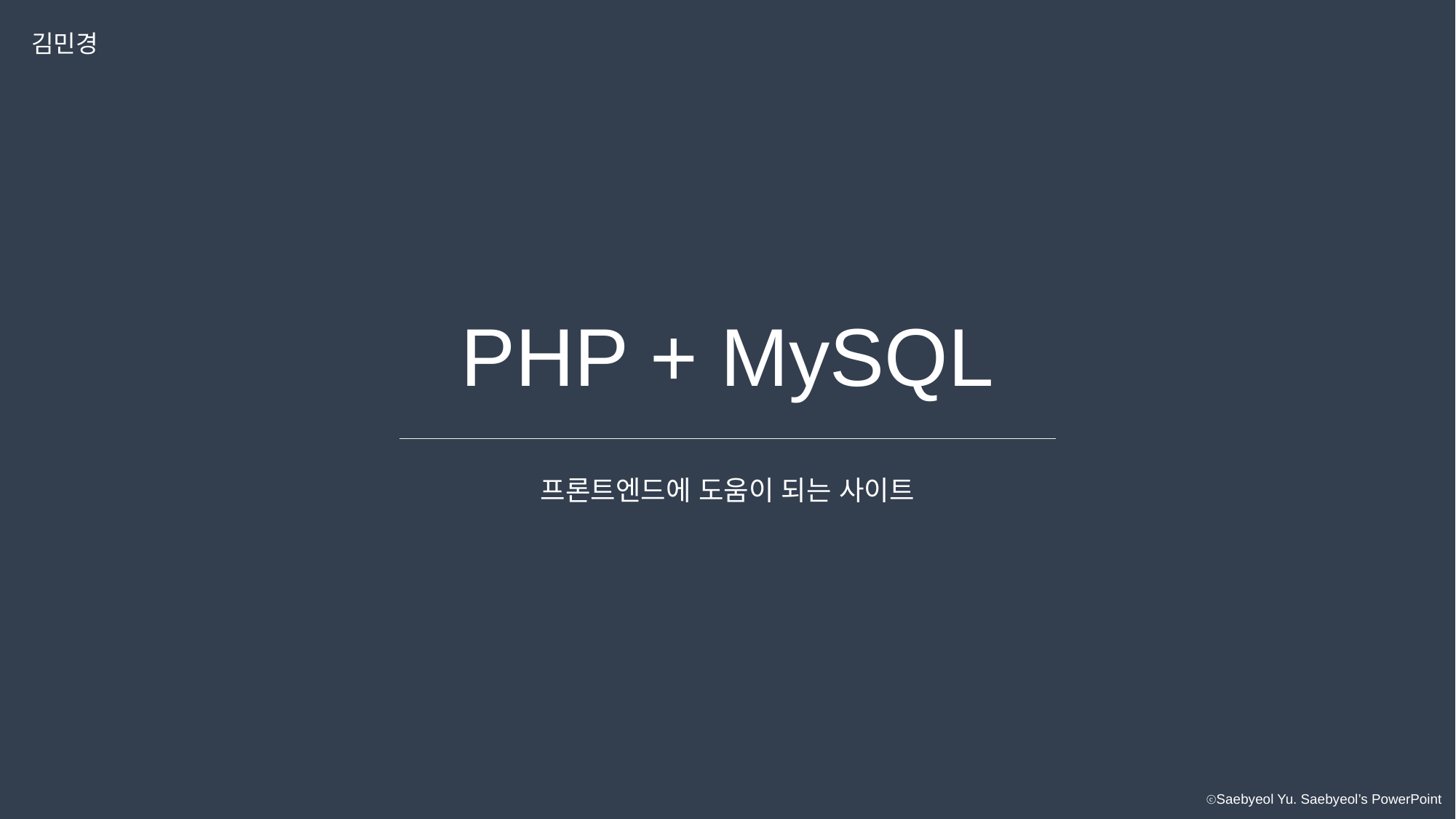

김민경
PHP + MySQL
프론트엔드에 도움이 되는 사이트